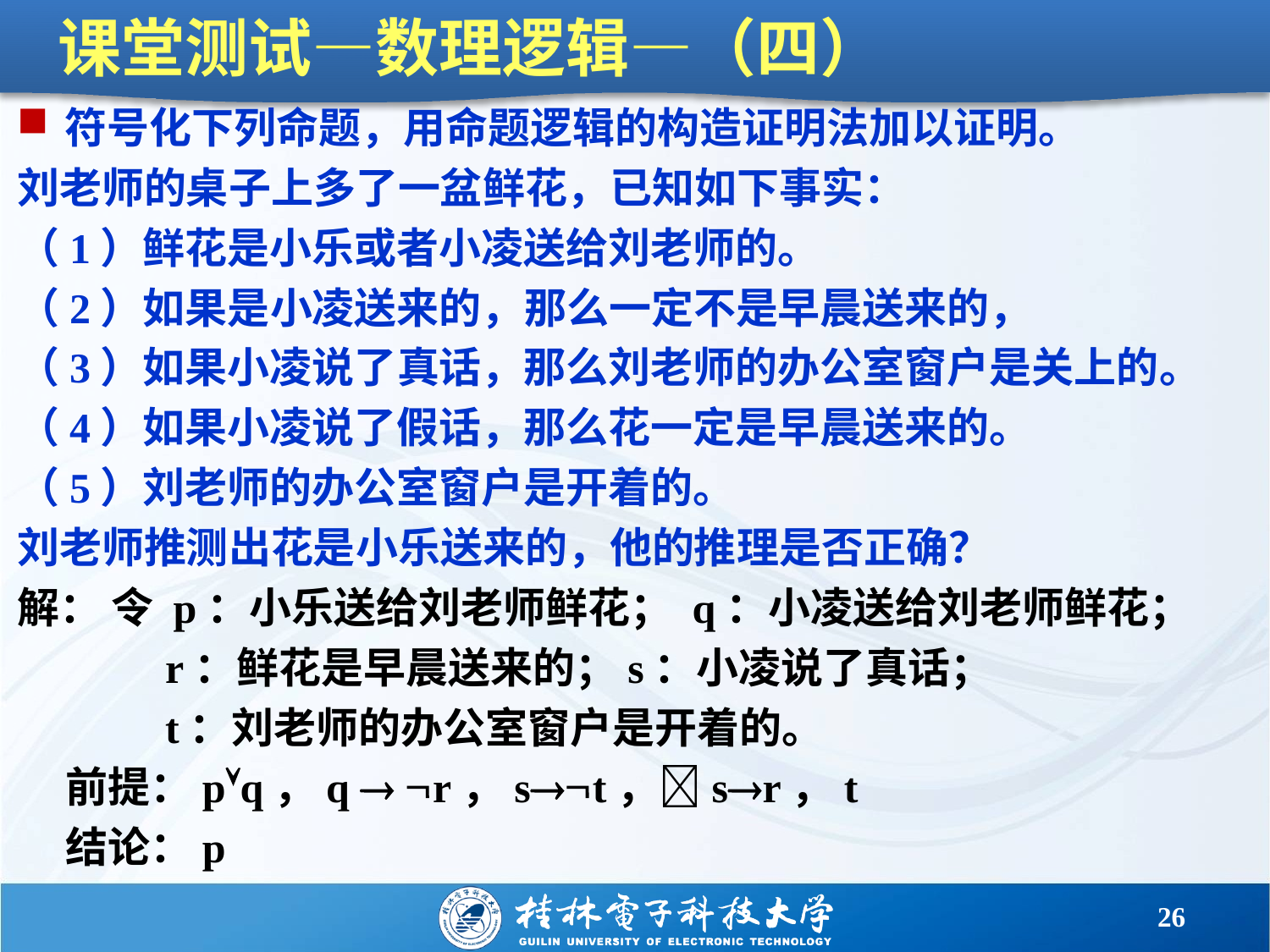

# 课堂测试—数理逻辑—（四）
符号化下列命题，用命题逻辑的构造证明法加以证明。
刘老师的桌子上多了一盆鲜花，已知如下事实：
（1）鲜花是小乐或者小凌送给刘老师的。
（2）如果是小凌送来的，那么一定不是早晨送来的，
（3）如果小凌说了真话，那么刘老师的办公室窗户是关上的。
（4）如果小凌说了假话，那么花一定是早晨送来的。
（5）刘老师的办公室窗户是开着的。
刘老师推测出花是小乐送来的，他的推理是否正确？
解： 令 p：小乐送给刘老师鲜花； q：小凌送给刘老师鲜花；
              r：鲜花是早晨送来的；s：小凌说了真话；
              t：刘老师的办公室窗户是开着的。
    前提：p∨q，q → ¬r，s→¬t，¬s→r，t
    结论：p